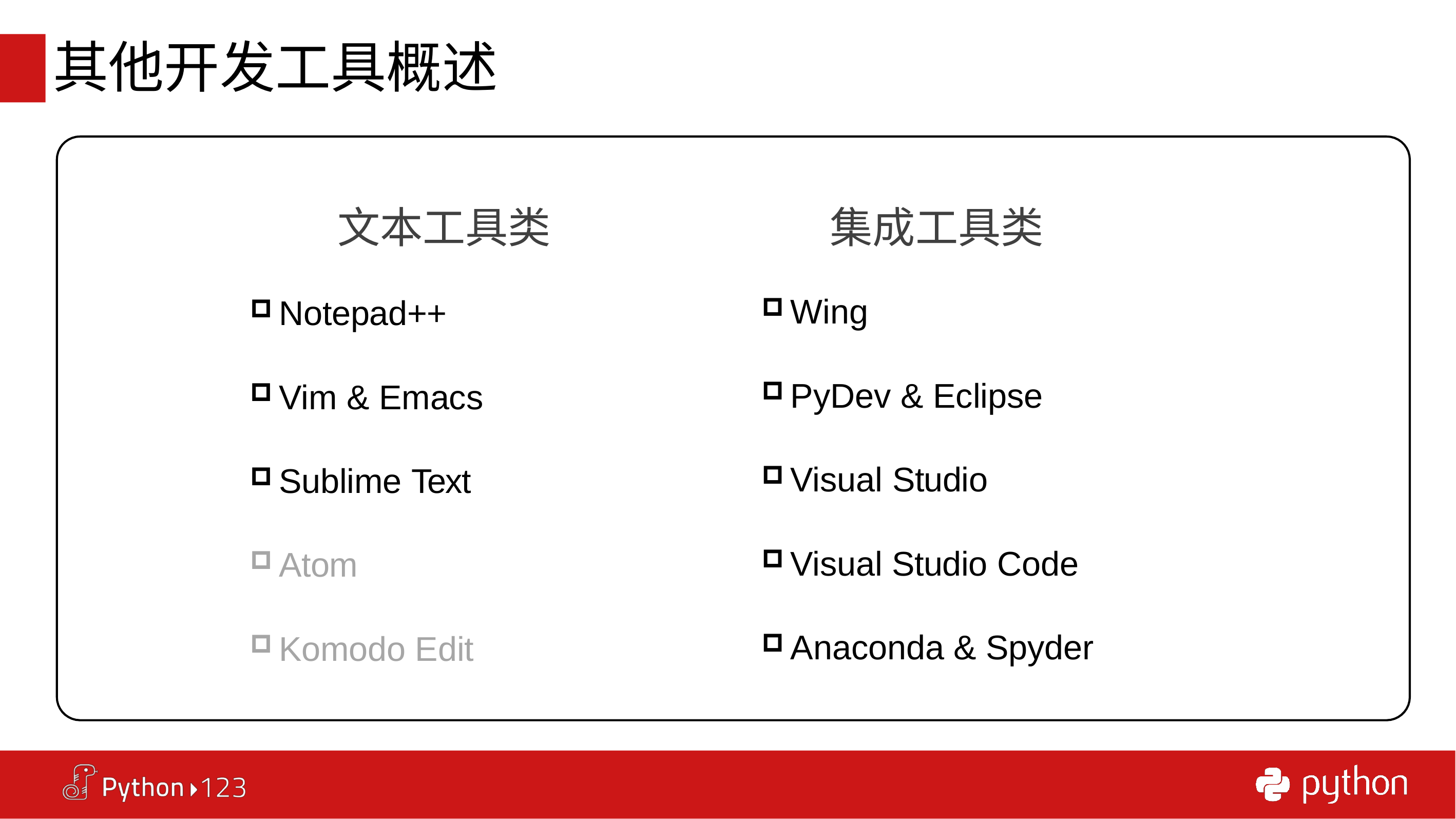

# 其他开发工具概述
文本工具类
Notepad++

Vim & Emacs

Sublime Text

Atom

Komodo Edit
集成工具类
Wing

PyDev & Eclipse

Visual Studio

Visual Studio Code

Anaconda & Spyder